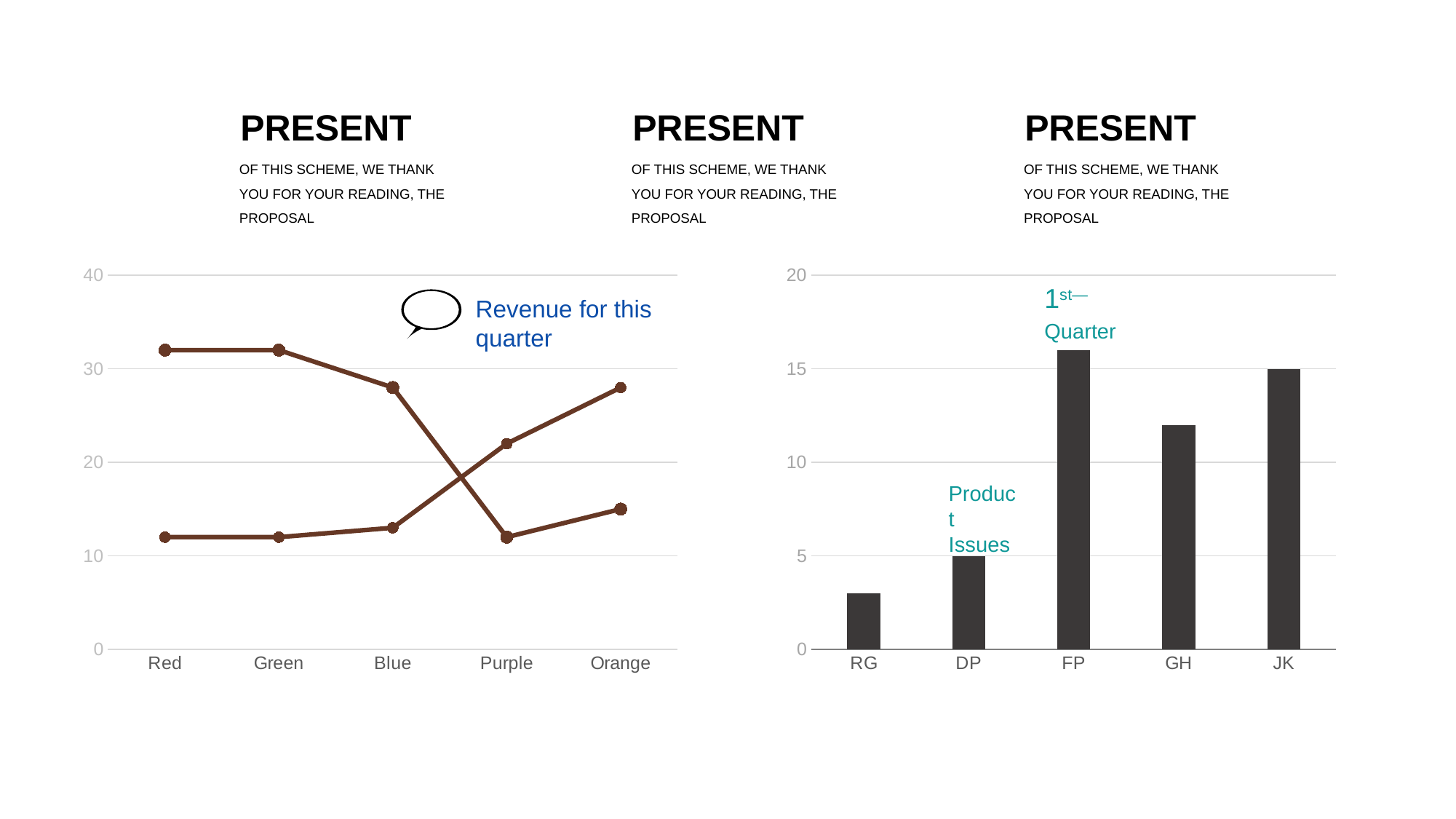

PRESENT
OF THIS SCHEME, WE THANK YOU FOR YOUR READING, THE PROPOSAL
PRESENT
OF THIS SCHEME, WE THANK YOU FOR YOUR READING, THE PROPOSAL
PRESENT
OF THIS SCHEME, WE THANK YOU FOR YOUR READING, THE PROPOSAL

### Chart

| Category | 系列 1 | 系列 2 |
|---|---|---|
| Red | 32.0 | 12.0 |
| Green | 32.0 | 12.0 |
| Blue | 28.0 | 13.0 |
| Purple | 12.0 | 22.0 |
| Orange | 15.0 | 28.0 |

### Chart

| Category | 系列 1 |
|---|---|
| RG | 3.0 |
| DP | 5.0 |
| FP | 16.0 |
| GH | 12.0 |
| JK | 15.0 |
1st—
Quarter
Revenue for this quarter

Product
Issues